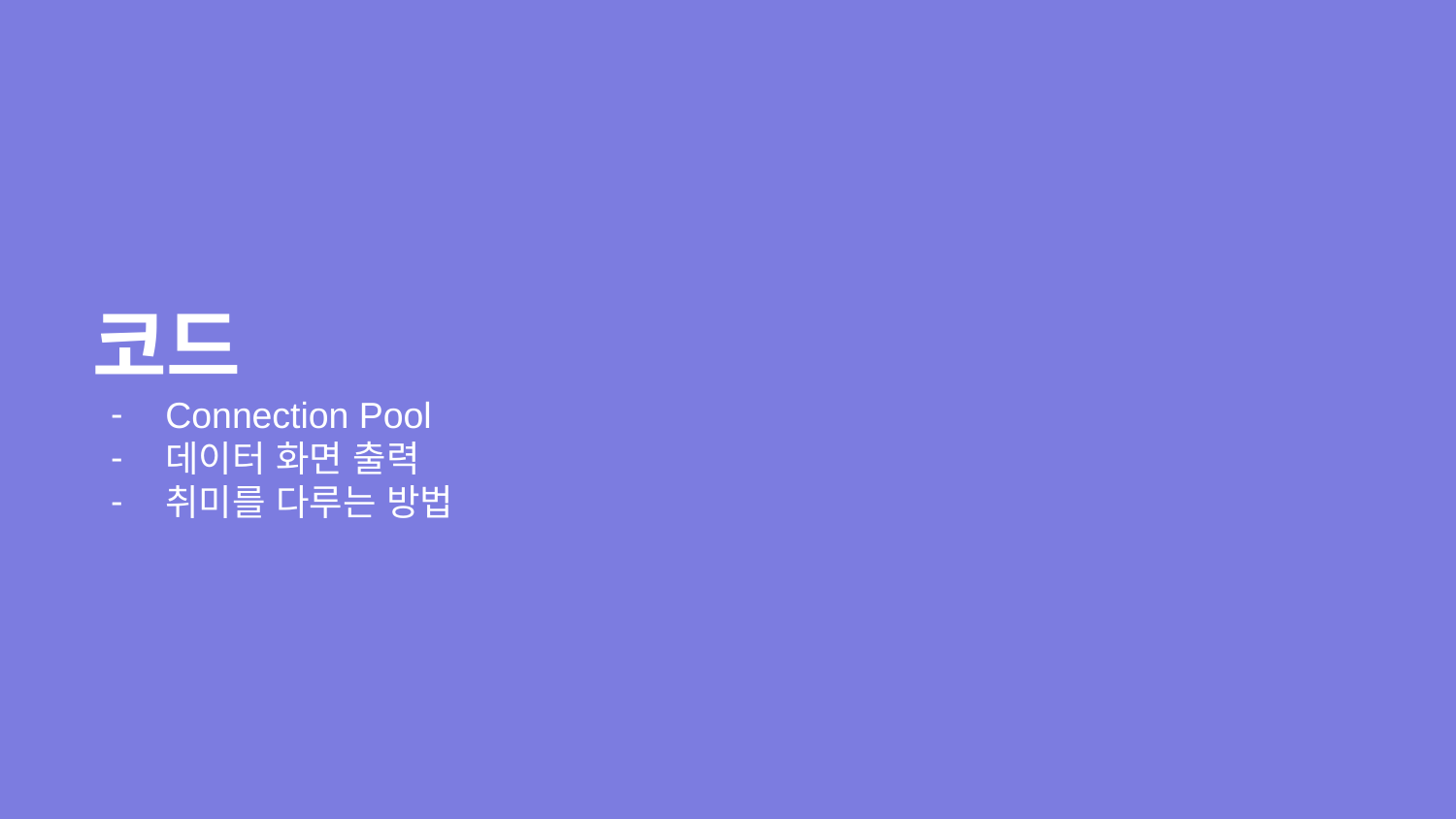

# 코드
Connection Pool
데이터 화면 출력
취미를 다루는 방법